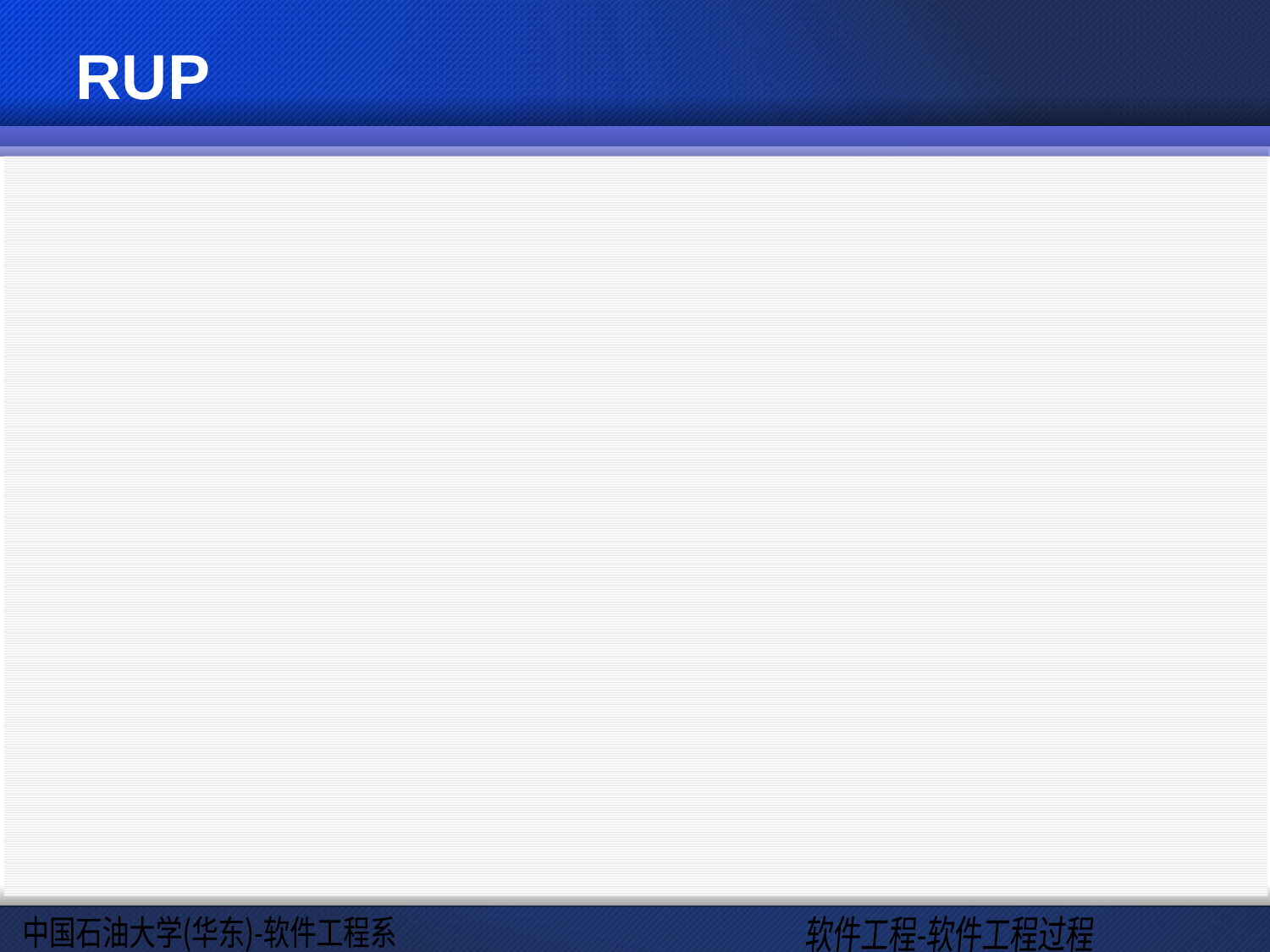

# RUP
Rational公司的改进过程的规范 ;
给出了最完善的团队建设解决方案 ;
它又是文档化的软件工程产品，所有RUP 的实施细节及方法导引均以Web文档的方式集成。